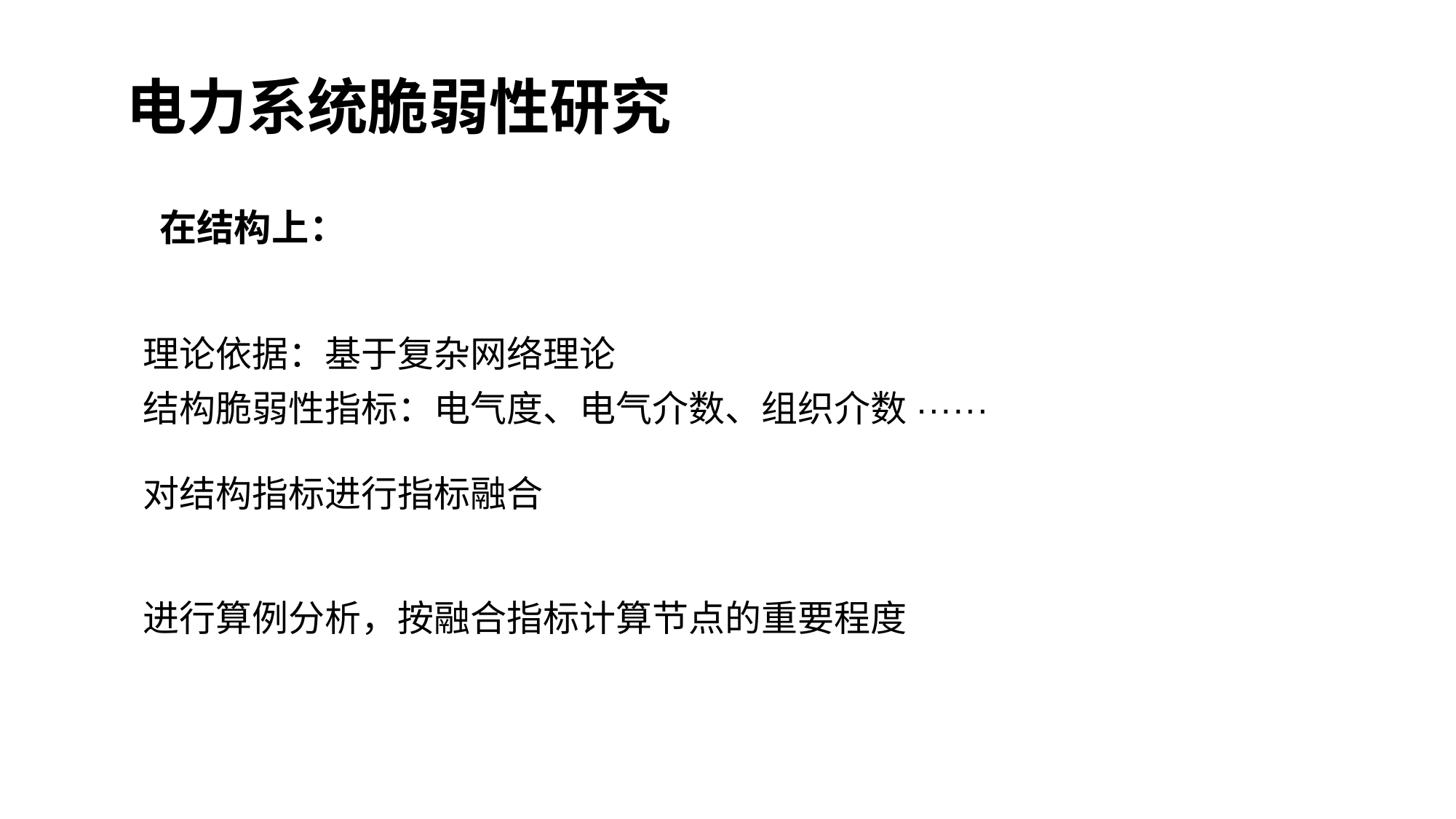

# 电力系统脆弱性研究
在结构上：
理论依据：基于复杂网络理论
结构脆弱性指标：电气度、电气介数、组织介数······
对结构指标进行指标融合
进行算例分析，按融合指标计算节点的重要程度